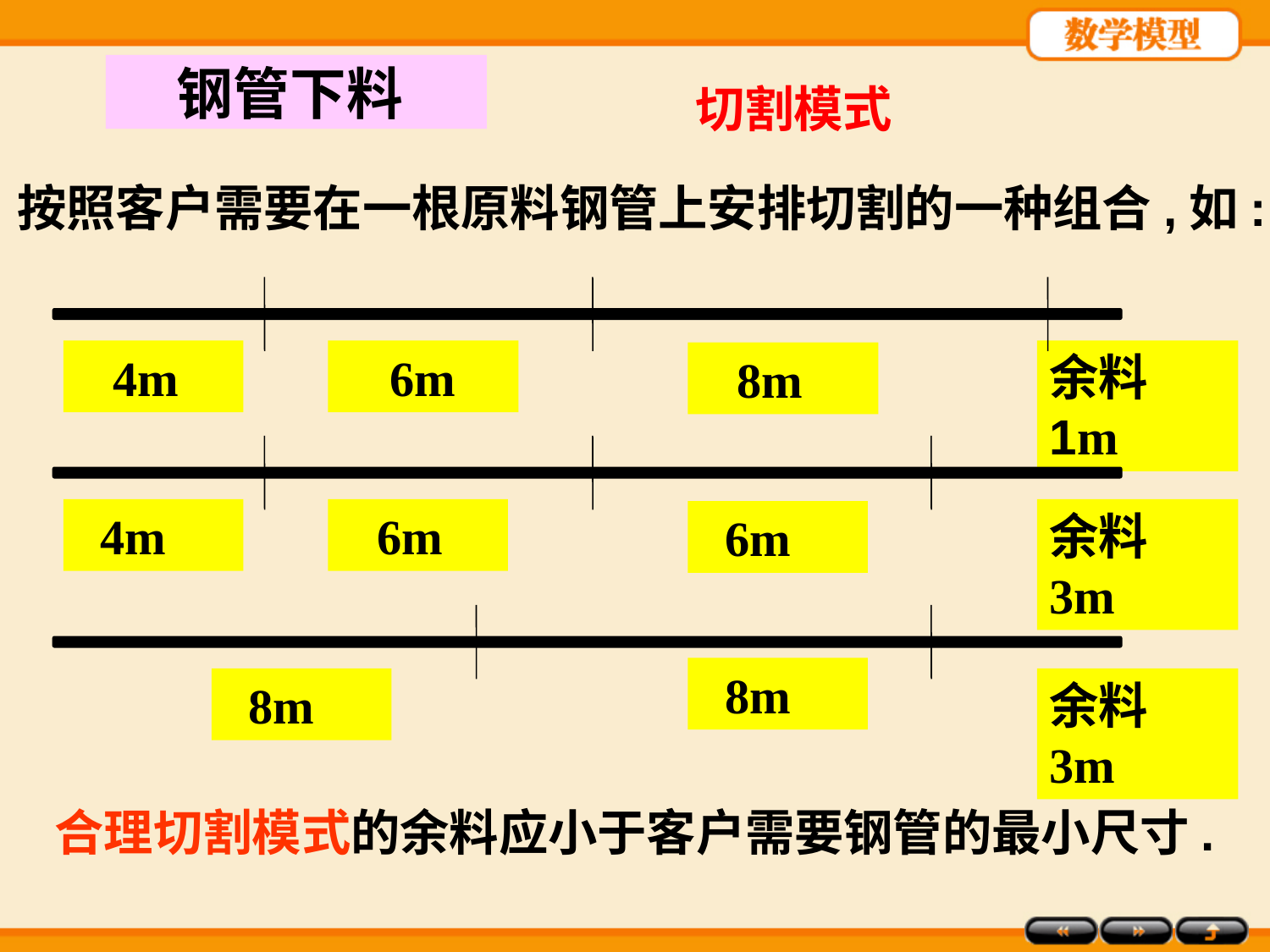

钢管下料
切割模式
按照客户需要在一根原料钢管上安排切割的一种组合,如:

   4m
    6m
余料1m
   8m

  4m
   6m
余料3m
  6m

  8m
  8m
余料3m
合理切割模式的余料应小于客户需要钢管的最小尺寸.